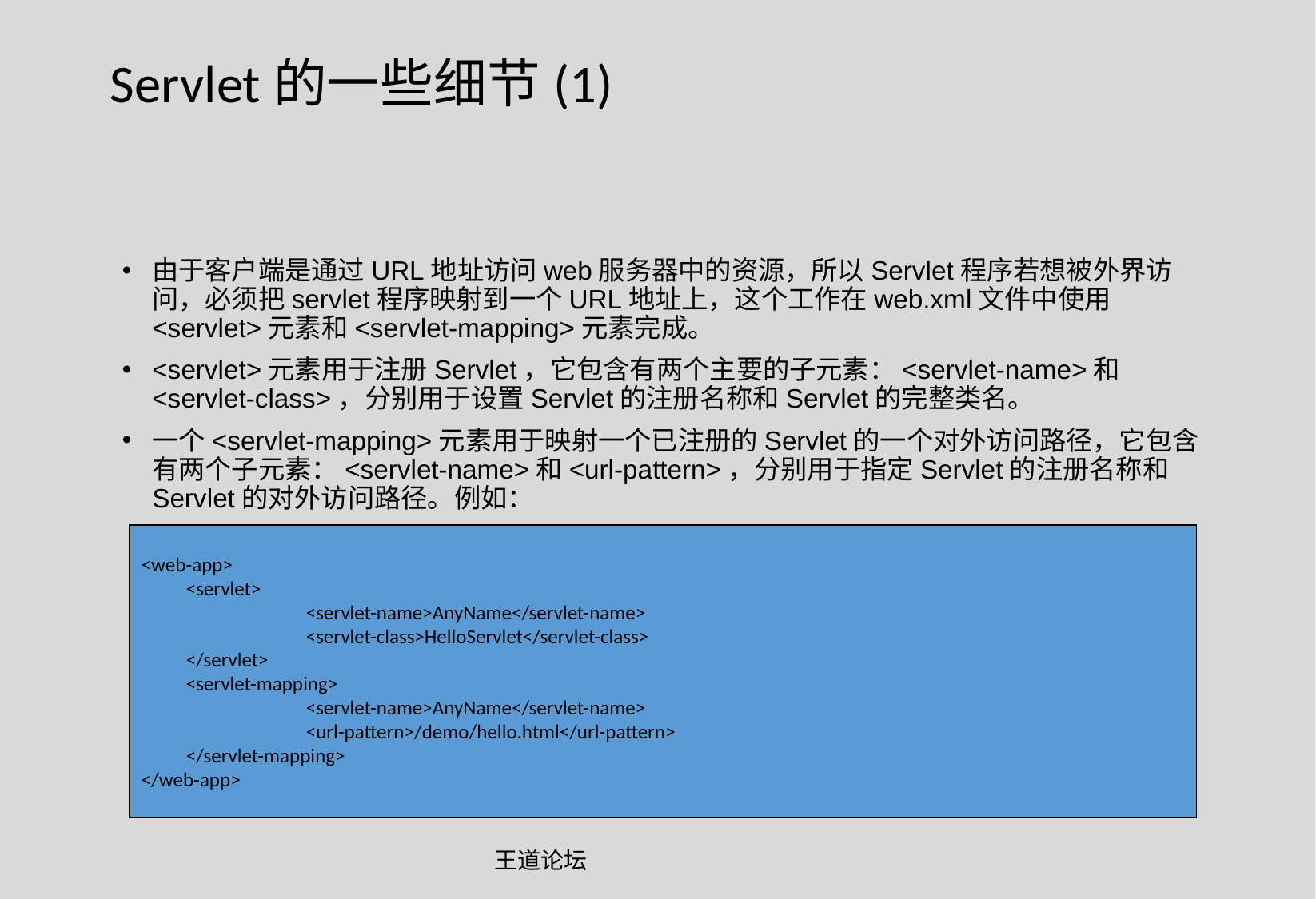

Servlet的一些细节(1)
由于客户端是通过URL地址访问web服务器中的资源，所以Servlet程序若想被外界访问，必须把servlet程序映射到一个URL地址上，这个工作在web.xml文件中使用<servlet>元素和<servlet-mapping>元素完成。
<servlet>元素用于注册Servlet，它包含有两个主要的子元素：<servlet-name>和<servlet-class>，分别用于设置Servlet的注册名称和Servlet的完整类名。
一个<servlet-mapping>元素用于映射一个已注册的Servlet的一个对外访问路径，它包含有两个子元素：<servlet-name>和<url-pattern>，分别用于指定Servlet的注册名称和Servlet的对外访问路径。例如：
<web-app>
	<servlet>
		<servlet-name>AnyName</servlet-name>
		<servlet-class>HelloServlet</servlet-class>
	</servlet>
	<servlet-mapping>
		<servlet-name>AnyName</servlet-name>
		<url-pattern>/demo/hello.html</url-pattern>
	</servlet-mapping>
</web-app>
王道论坛